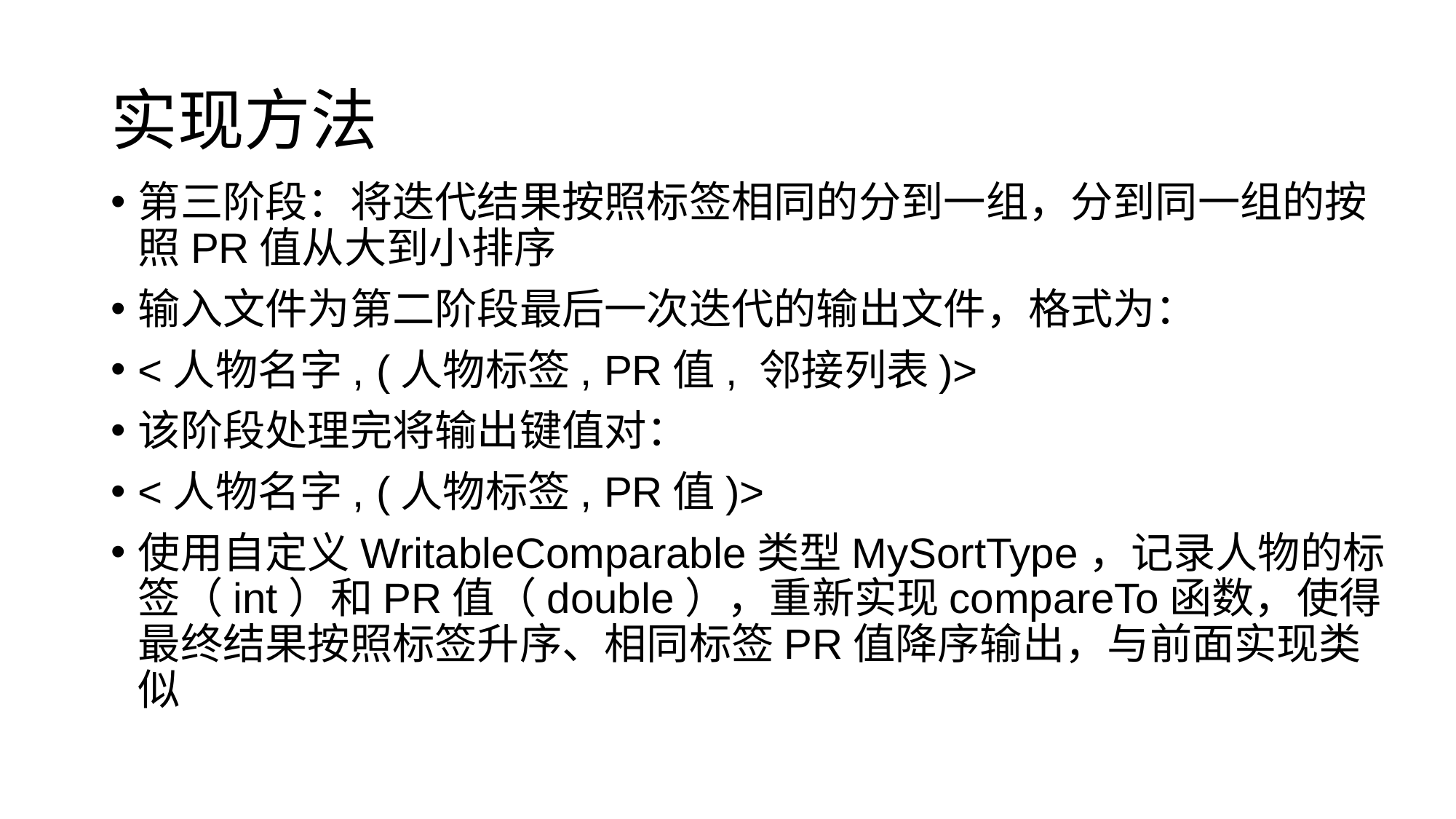

# 实现方法
第三阶段：将迭代结果按照标签相同的分到一组，分到同一组的按照PR值从大到小排序
输入文件为第二阶段最后一次迭代的输出文件，格式为：
<人物名字, (人物标签, PR值, 邻接列表)>
该阶段处理完将输出键值对：
<人物名字, (人物标签, PR值)>
使用自定义WritableComparable类型MySortType，记录人物的标签（int）和PR值（double），重新实现compareTo函数，使得最终结果按照标签升序、相同标签PR值降序输出，与前面实现类似